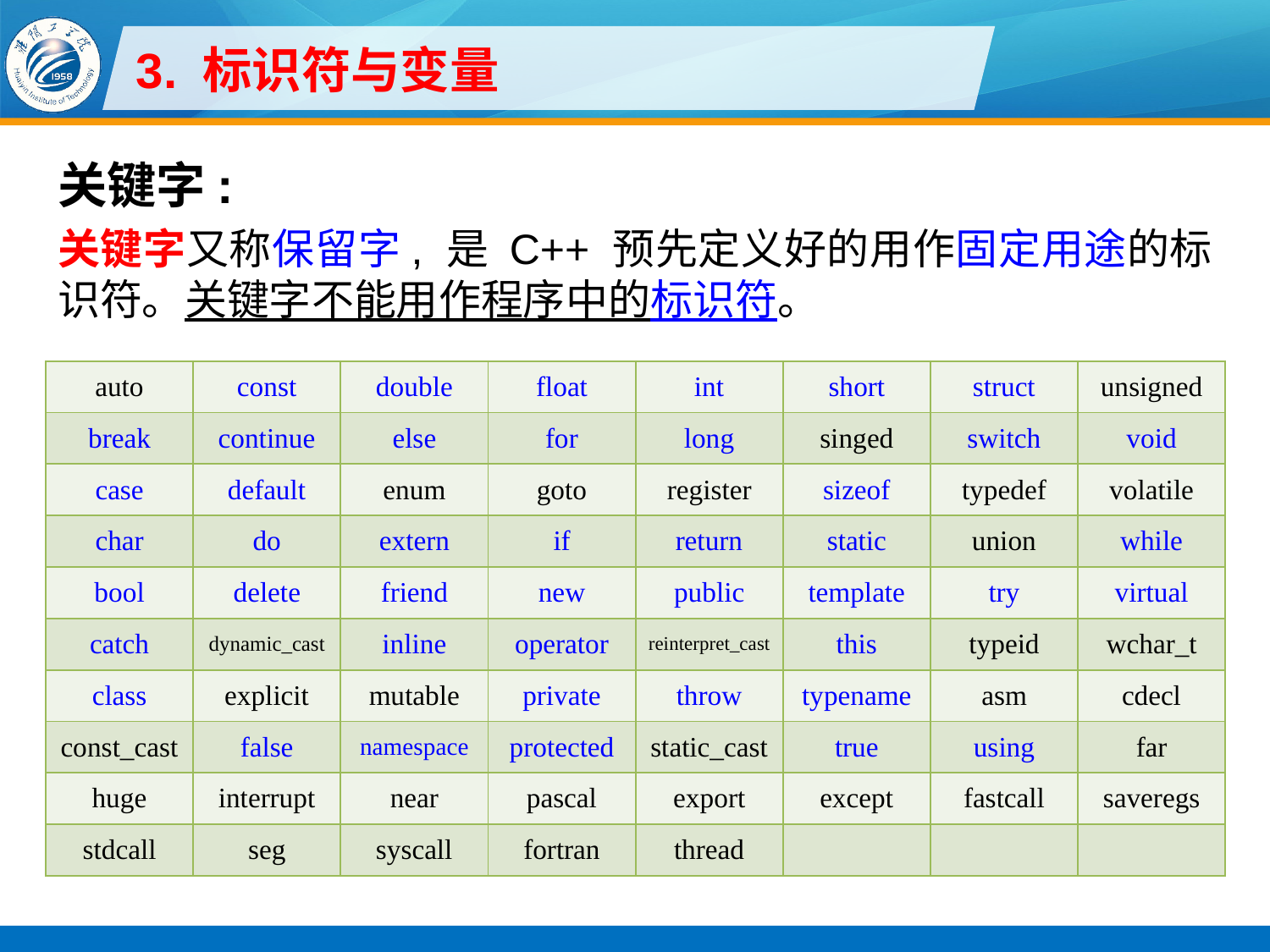

# 3. 标识符与变量
关键字:
关键字又称保留字, 是 C++ 预先定义好的用作固定用途的标识符。关键字不能用作程序中的标识符。
| auto | const | double | float | int | short | struct | unsigned |
| --- | --- | --- | --- | --- | --- | --- | --- |
| break | continue | else | for | long | singed | switch | void |
| case | default | enum | goto | register | sizeof | typedef | volatile |
| char | do | extern | if | return | static | union | while |
| bool | delete | friend | new | public | template | try | virtual |
| catch | dynamic\_cast | inline | operator | reinterpret\_cast | this | typeid | wchar\_t |
| class | explicit | mutable | private | throw | typename | asm | cdecl |
| const\_cast | false | namespace | protected | static\_cast | true | using | far |
| huge | interrupt | near | pascal | export | except | fastcall | saveregs |
| stdcall | seg | syscall | fortran | thread |  |  |  |